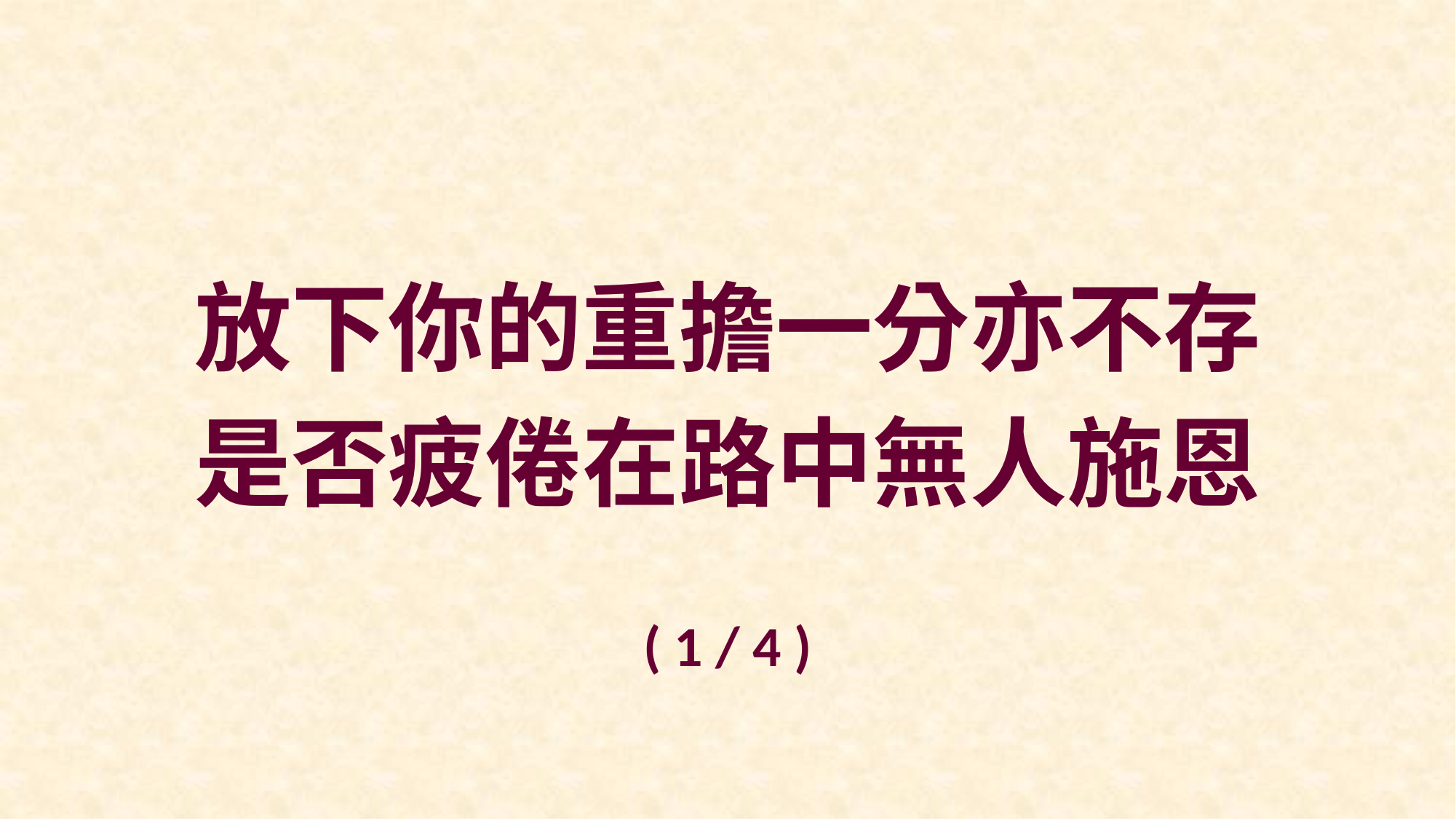

放下你的重擔一分亦不存
是否疲倦在路中無人施恩
( 1 / 4 )